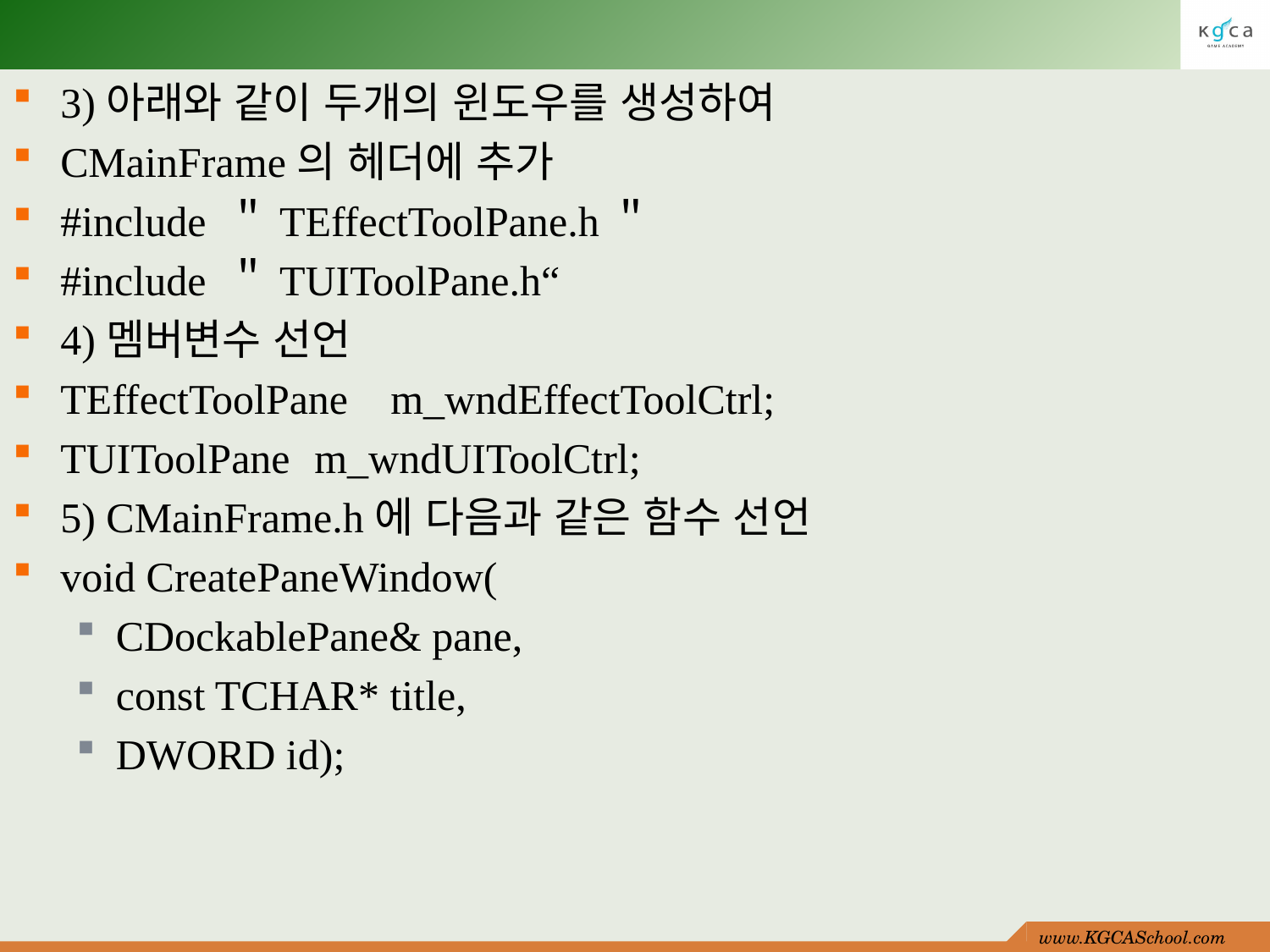

#
3)아래와 같이 두개의 윈도우를 생성하여
CMainFrame의 헤더에 추가
#include ＂TEffectToolPane.h＂
#include ＂TUIToolPane.h“
4)멤버변수 선언
TEffectToolPane    m_wndEffectToolCtrl;
TUIToolPane	m_wndUIToolCtrl;
5) CMainFrame.h에 다음과 같은 함수 선언
void CreatePaneWindow(
CDockablePane& pane,
const TCHAR* title,
DWORD id);